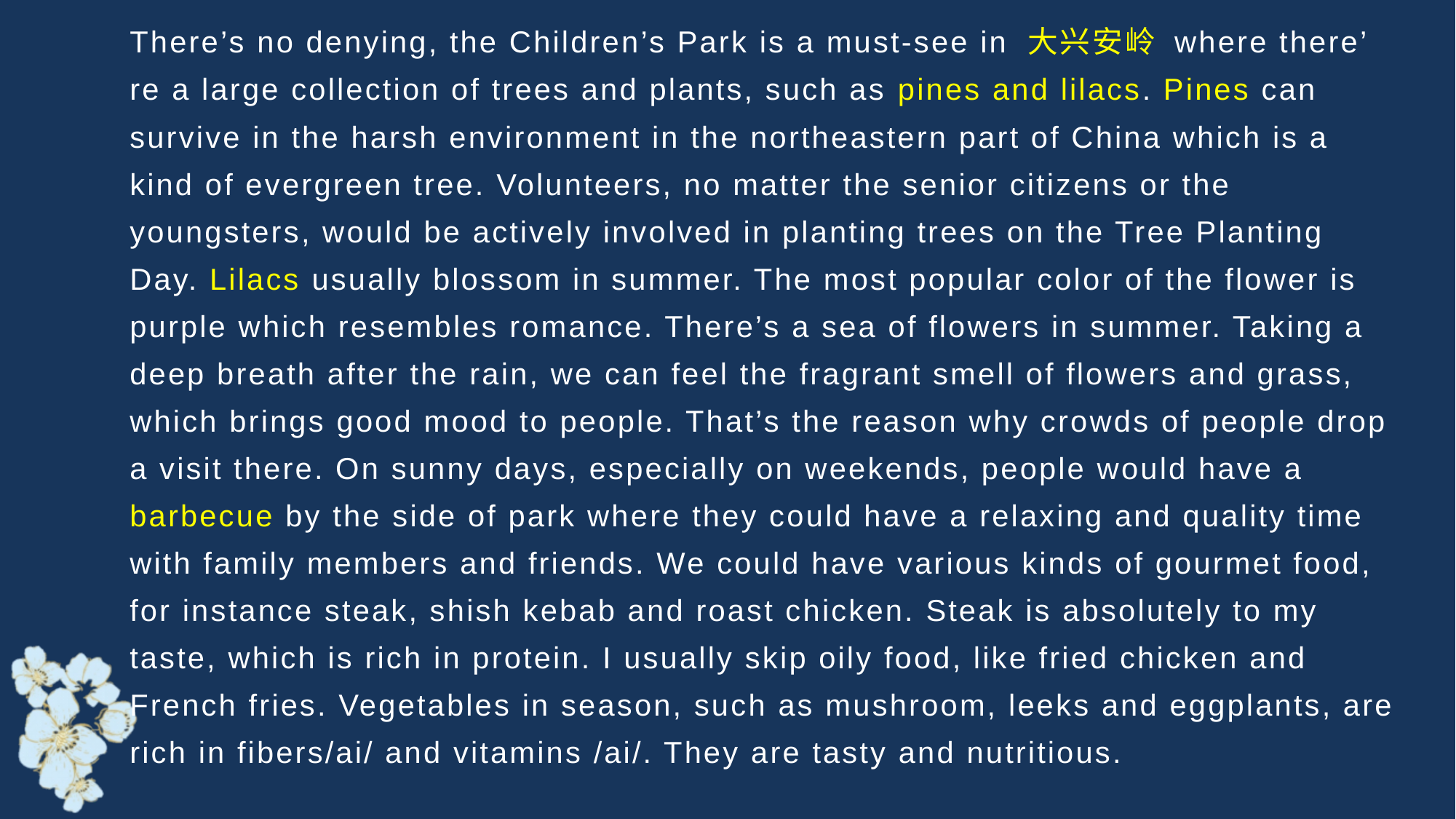

There’s no denying, the Children’s Park is a must-see in 大兴安岭 where there’ re a large collection of trees and plants, such as pines and lilacs. Pines can survive in the harsh environment in the northeastern part of China which is a kind of evergreen tree. Volunteers, no matter the senior citizens or the youngsters, would be actively involved in planting trees on the Tree Planting Day. Lilacs usually blossom in summer. The most popular color of the flower is purple which resembles romance. There’s a sea of flowers in summer. Taking a deep breath after the rain, we can feel the fragrant smell of flowers and grass, which brings good mood to people. That’s the reason why crowds of people drop a visit there. On sunny days, especially on weekends, people would have a barbecue by the side of park where they could have a relaxing and quality time with family members and friends. We could have various kinds of gourmet food, for instance steak, shish kebab and roast chicken. Steak is absolutely to my taste, which is rich in protein. I usually skip oily food, like fried chicken and French fries. Vegetables in season, such as mushroom, leeks and eggplants, are rich in fibers/ai/ and vitamins /ai/. They are tasty and nutritious.